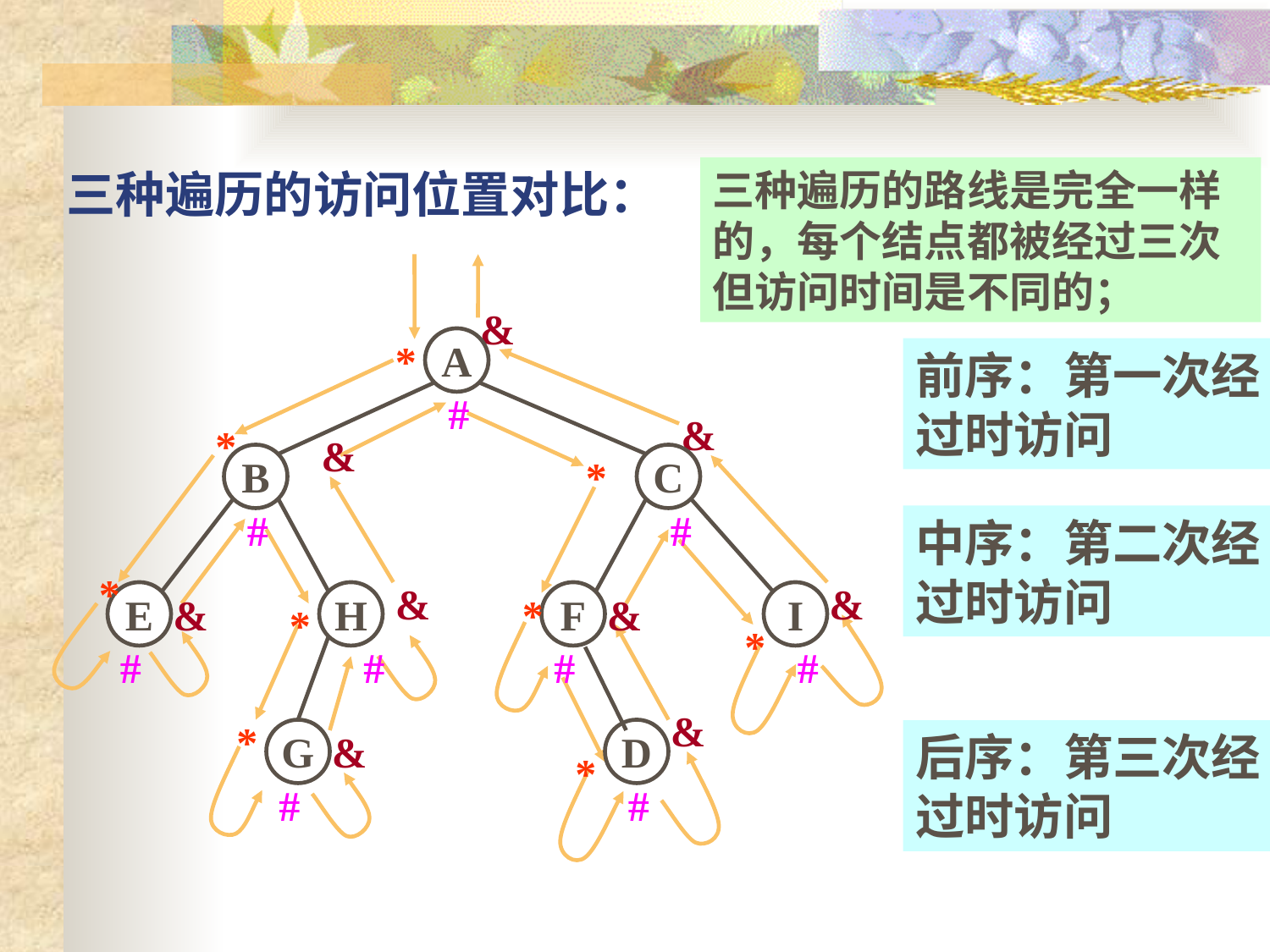

三种遍历的访问位置对比：
三种遍历的路线是完全一样的，每个结点都被经过三次但访问时间是不同的；

&
A
B
C
E
H
F
I
G
D
*

#

&
*

&
*

#
#

*
&
&
&
*
&
*

*

#
#

#
#

&
*
&
*

#

#
前序：第一次经过时访问
中序：第二次经过时访问
后序：第三次经过时访问